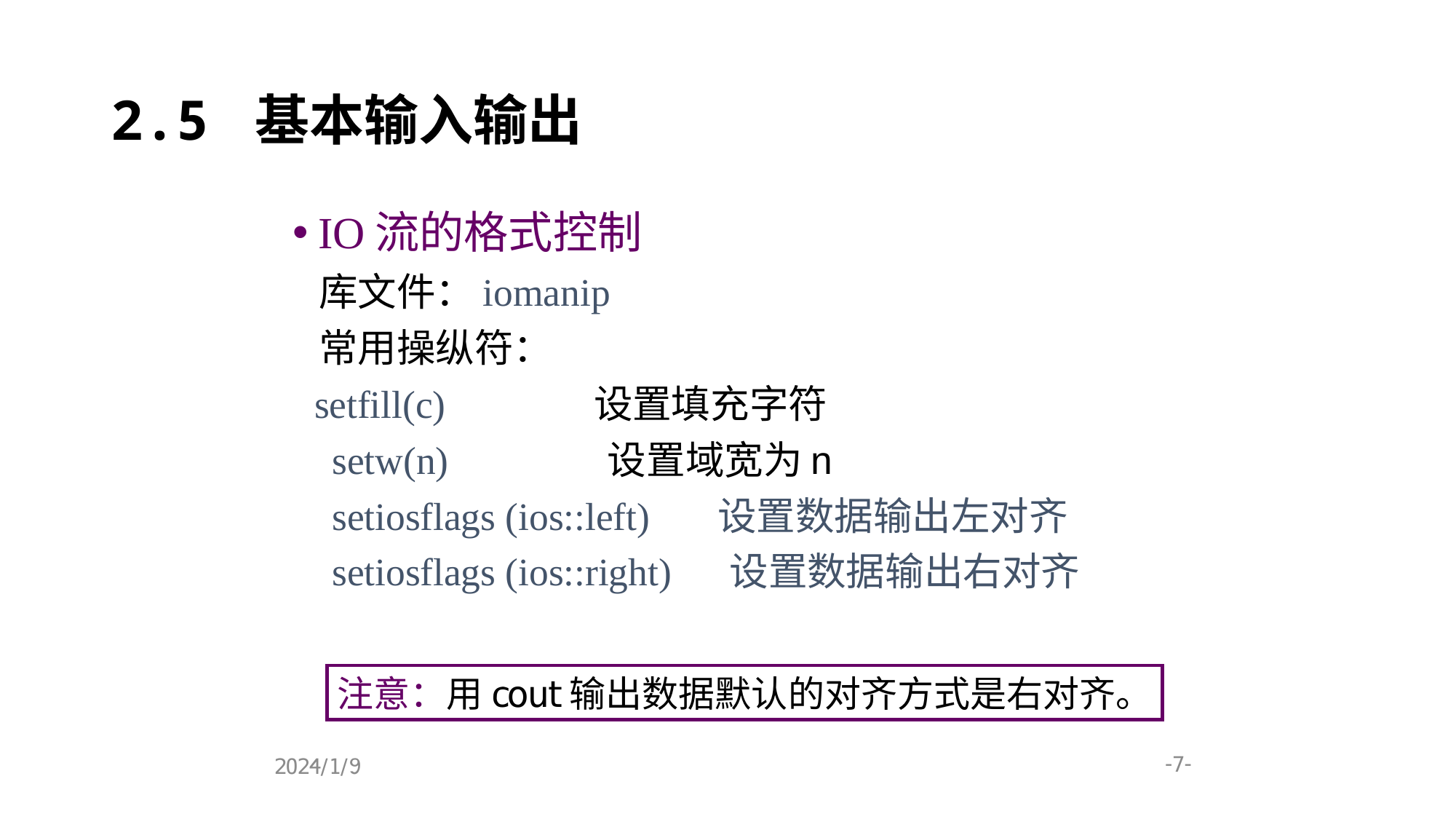

# 2.5 基本输入输出
IO流的格式控制
  库文件：iomanip
  常用操纵符：
  setfill(c)             设置填充字符
    setw(n)              设置域宽为n
    setiosflags (ios::left)      设置数据输出左对齐
    setiosflags (ios::right)     设置数据输出右对齐

注意：用cout输出数据默认的对齐方式是右对齐。
-7-
2024/1/9